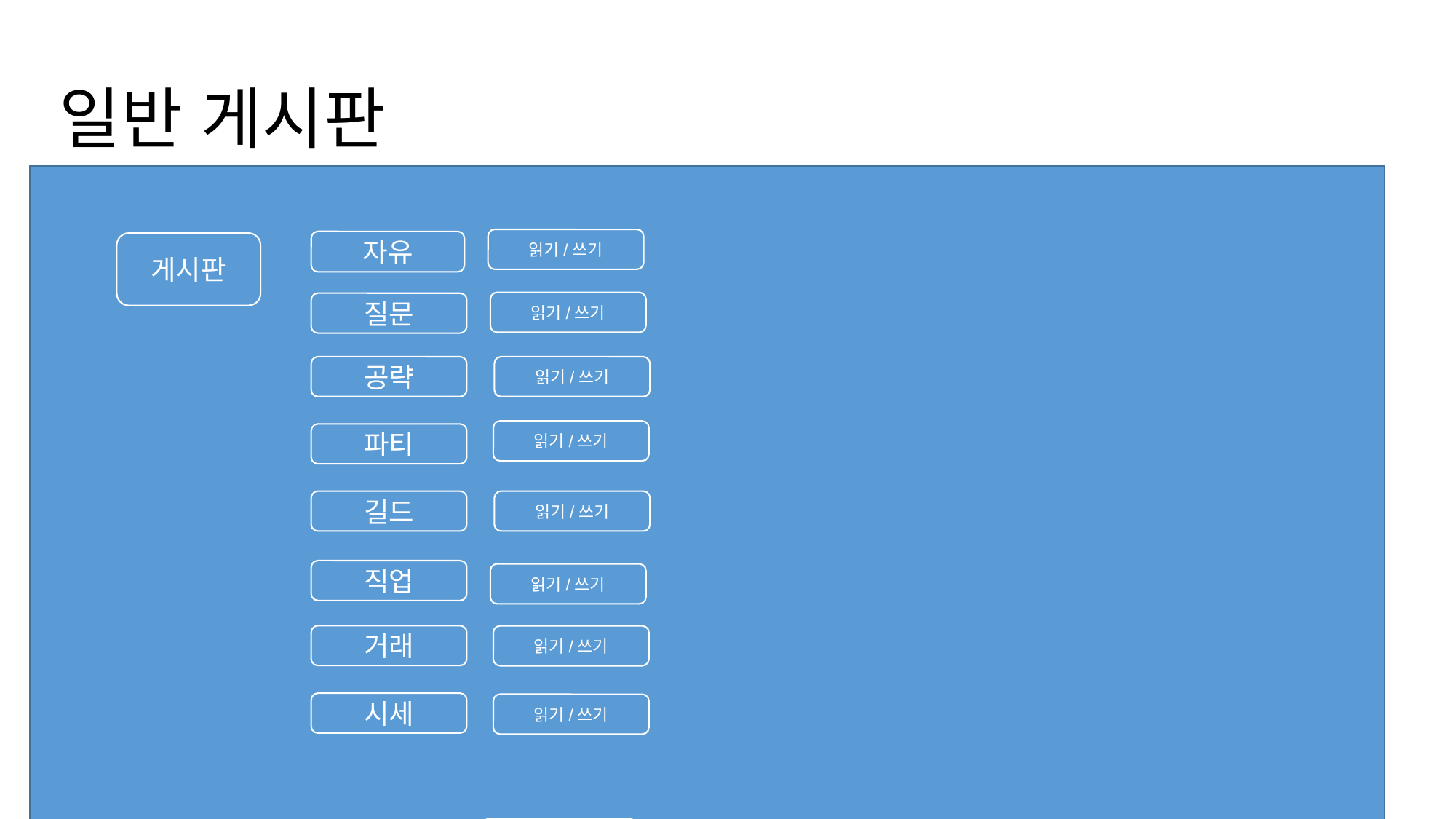

# 일반 게시판

읽기/쓰기
자유
게시판
읽기/쓰기
질문
읽기/쓰기
공략
읽기/쓰기
파티
읽기/쓰기
길드
직업
읽기/쓰기
거래
읽기/쓰기
시세
읽기/쓰기
이메일보내기
문의
공지
읽기